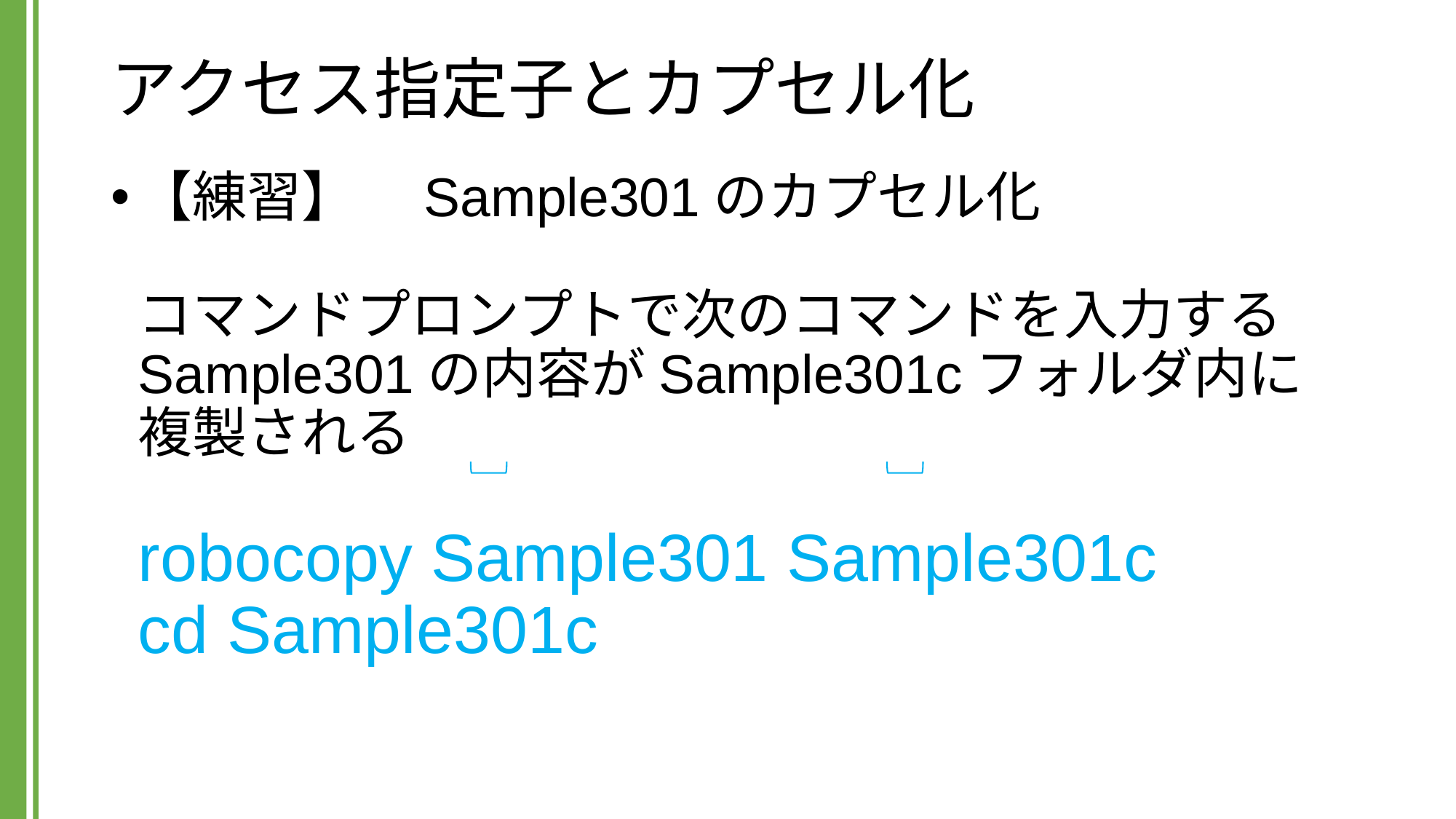

# アクセス指定子とカプセル化
【練習】　Sample301のカプセル化
コマンドプロンプトで次のコマンドを入力するSample301の内容がSample301cフォルダ内に
複製される
robocopy Sample301 Sample301c
cd Sample301c